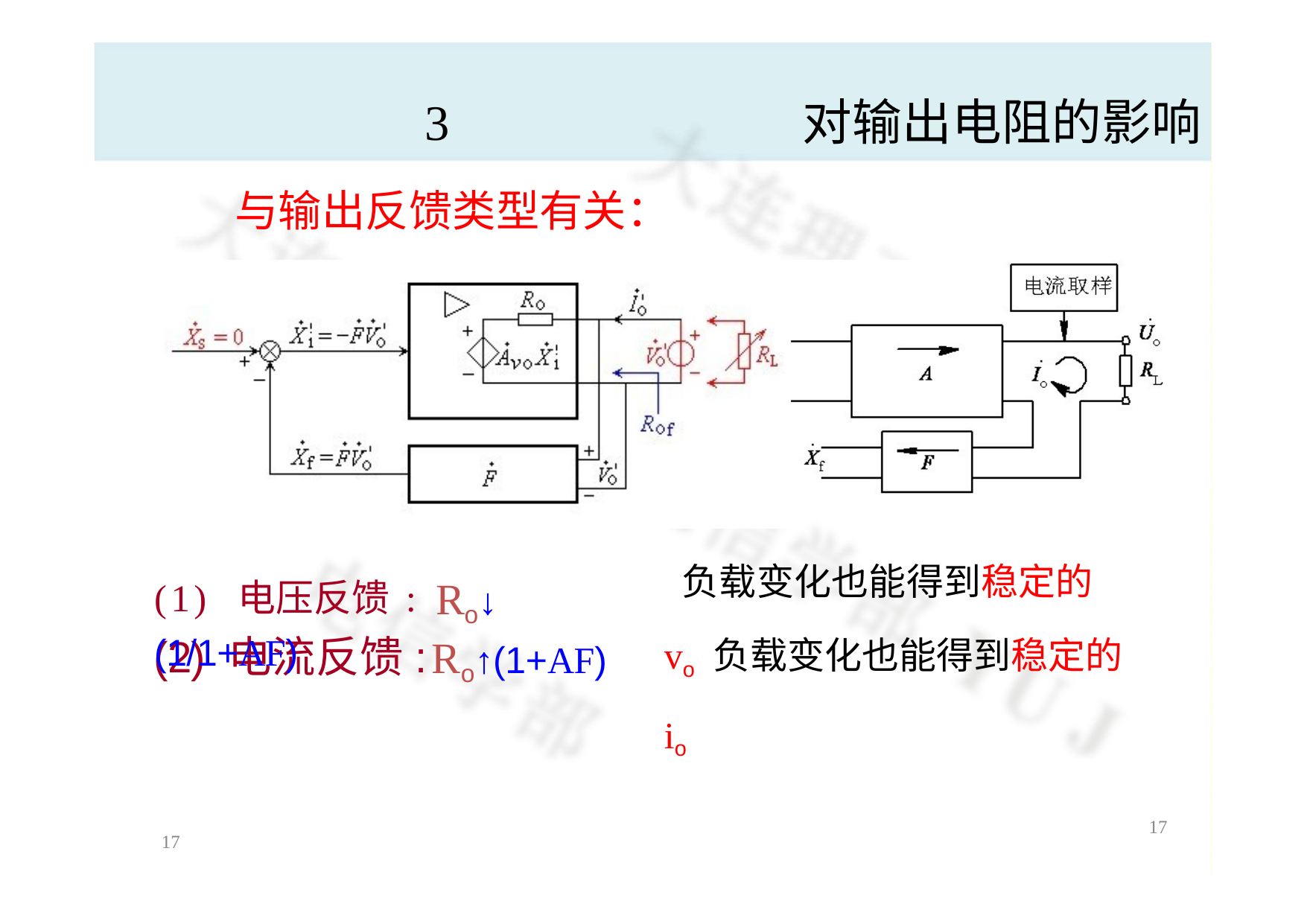

# 3	对输出电阻的影响
与输出反馈类型有关：

负载变化也能得到稳定的vo  负载变化也能得到稳定的io
(1) 电压反馈:	Ro↓ (1/1+AF)
(2) 电流反馈:
Ro↑(1+AF)
17
17